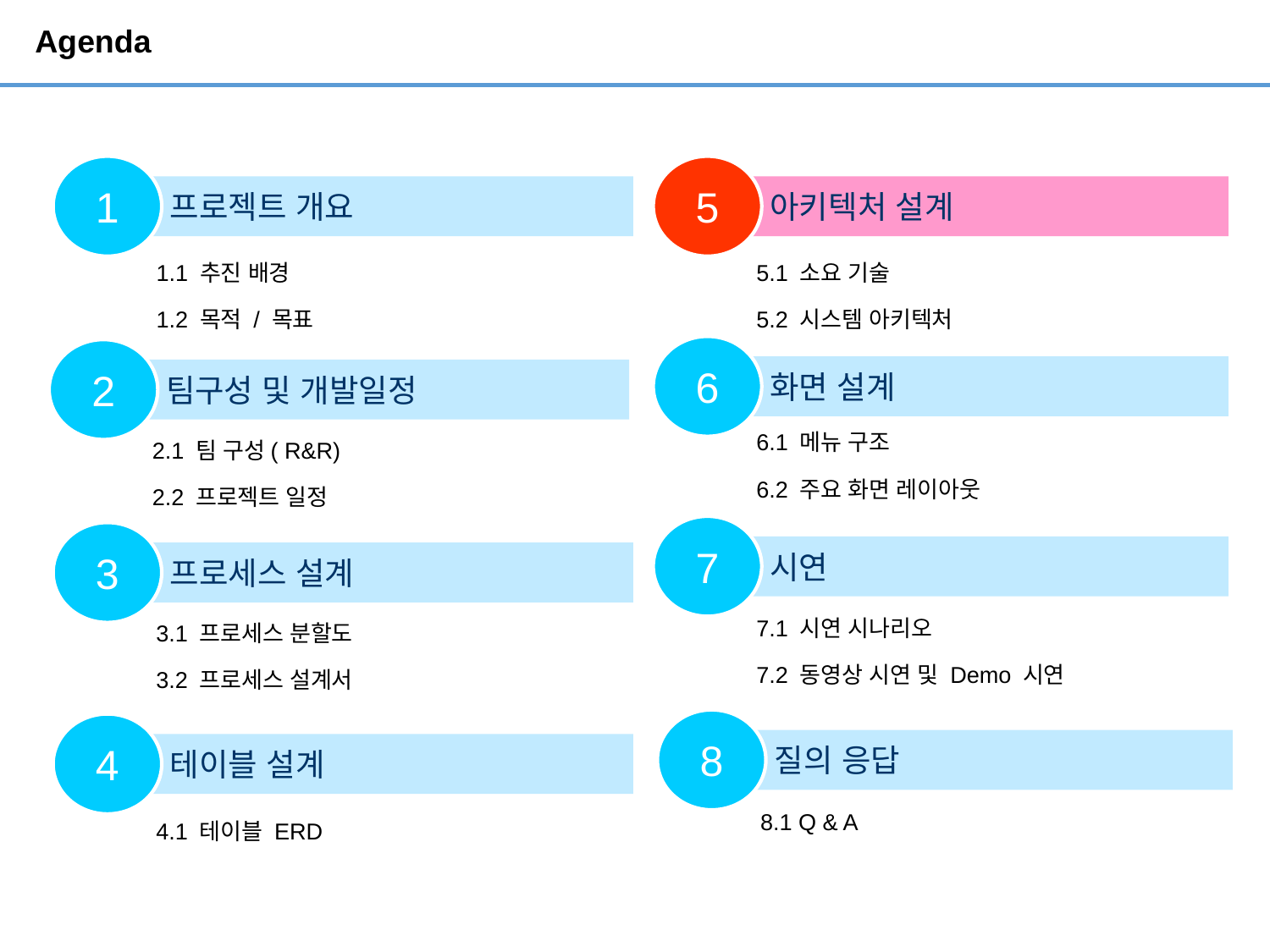

# Agenda

1
5
      프로젝트 개요
      아키텍처 설계
1.1 추진 배경
1.2 목적 / 목표
5.1 소요 기술
5.2 시스템 아키텍처
6
2
      화면 설계
      팀구성 및 개발일정
6.1 메뉴 구조
6.2 주요 화면 레이아웃
2.1 팀 구성( R&R)
2.2 프로젝트 일정
7
3
      시연
      프로세스 설계
7.1 시연 시나리오
7.2 동영상 시연 및 Demo 시연
3.1 프로세스 분할도
3.2 프로세스 설계서
8
4
      질의 응답
      테이블 설계
8.1 Q & A
4.1 테이블 ERD